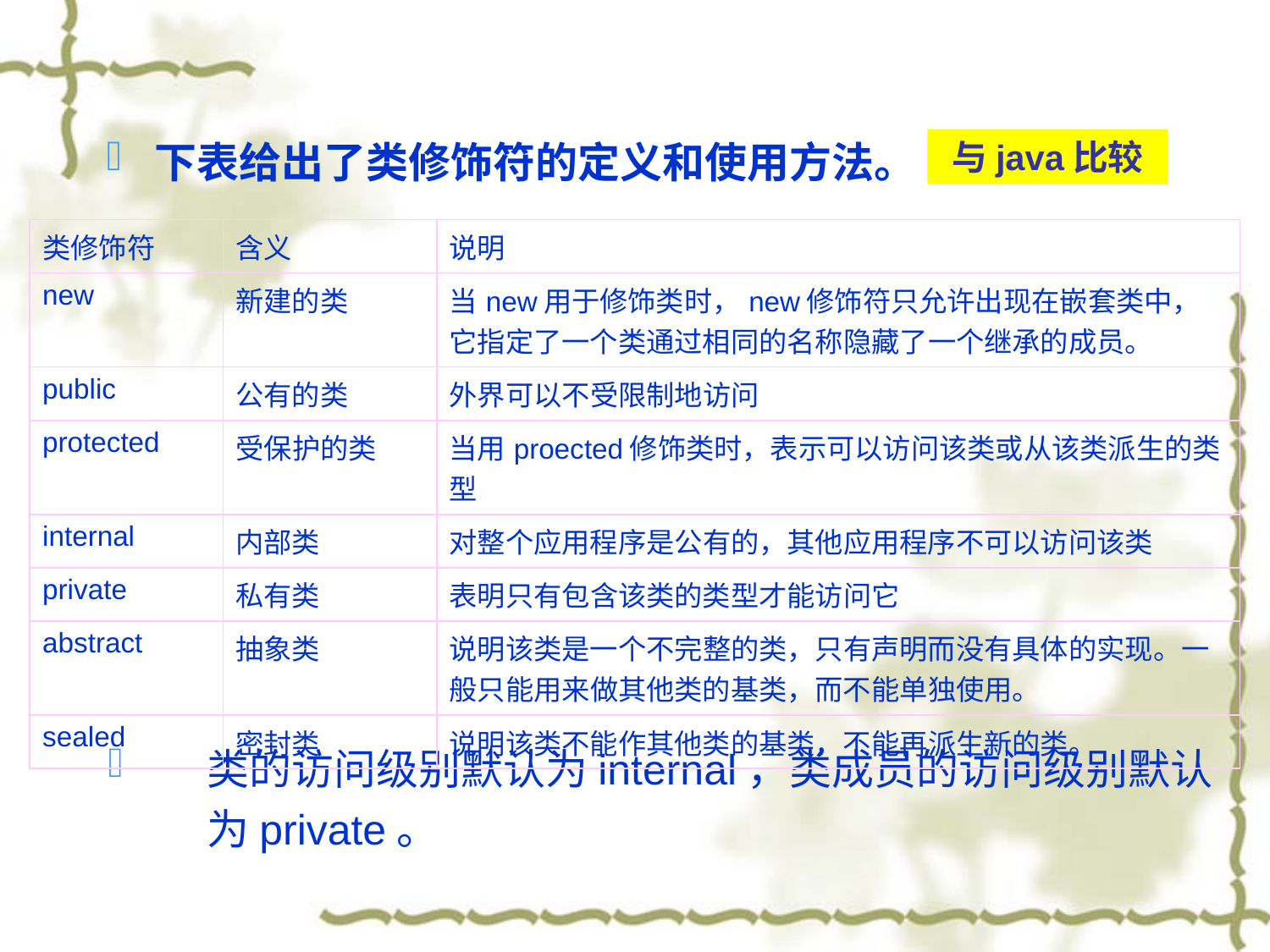

与java比较
下表给出了类修饰符的定义和使用方法。
| 类修饰符 | 含义 | 说明 |
| --- | --- | --- |
| new | 新建的类 | 当new用于修饰类时，new修饰符只允许出现在嵌套类中，它指定了一个类通过相同的名称隐藏了一个继承的成员。 |
| public | 公有的类 | 外界可以不受限制地访问 |
| protected | 受保护的类 | 当用proected修饰类时，表示可以访问该类或从该类派生的类型 |
| internal | 内部类 | 对整个应用程序是公有的，其他应用程序不可以访问该类 |
| private | 私有类 | 表明只有包含该类的类型才能访问它 |
| abstract | 抽象类 | 说明该类是一个不完整的类，只有声明而没有具体的实现。一般只能用来做其他类的基类，而不能单独使用。 |
| sealed | 密封类 | 说明该类不能作其他类的基类，不能再派生新的类。 |
类的访问级别默认为internal，类成员的访问级别默认为private。